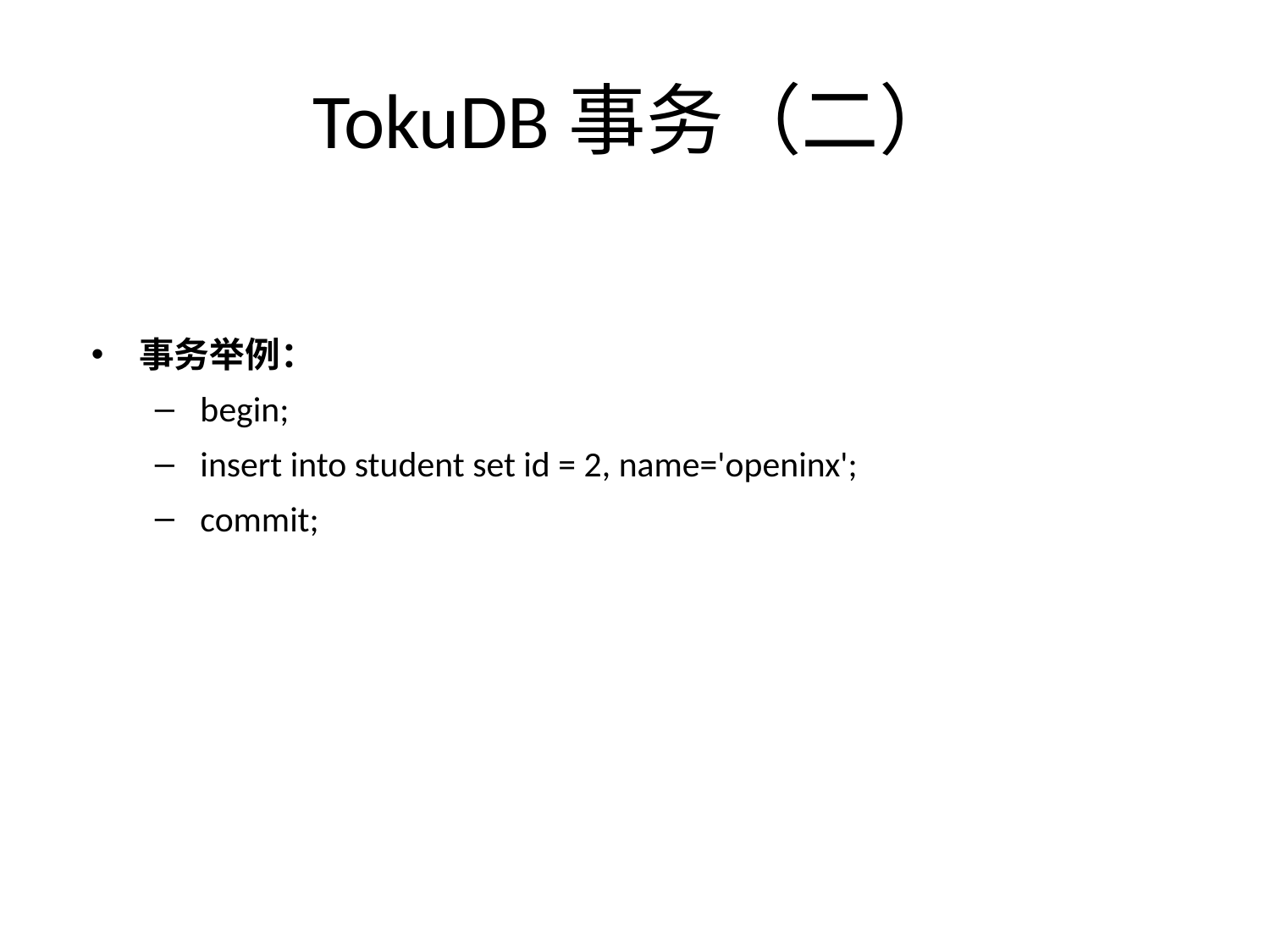

# TokuDB事务（二）
事务举例：
begin;
insert into student set id = 2, name='openinx';
commit;